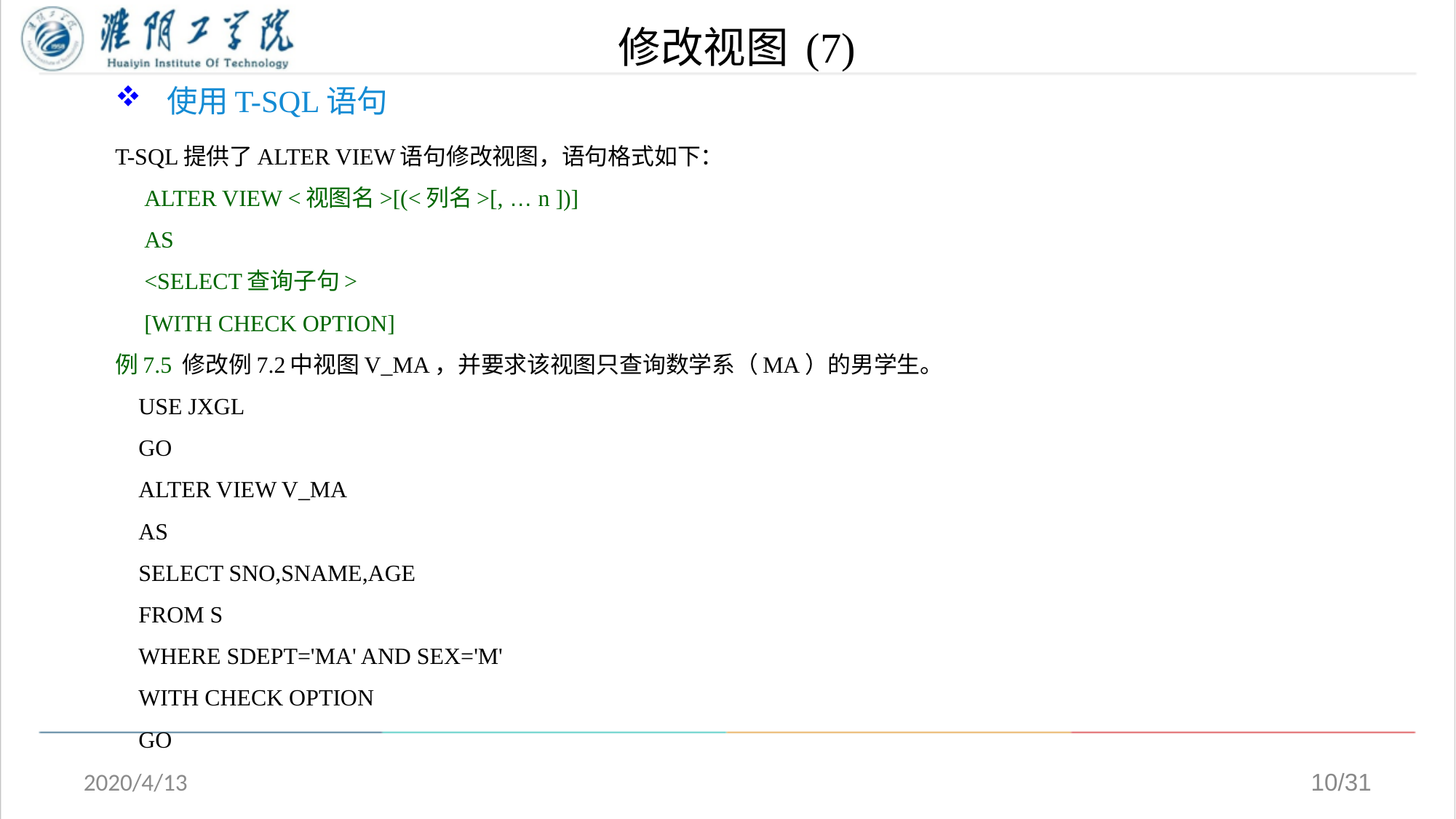

# 修改视图 (7)
使用T-SQL语句
T-SQL提供了ALTER VIEW语句修改视图，语句格式如下：
     ALTER VIEW <视图名>[(<列名>[, … n ])]
     AS
     <SELECT查询子句>
     [WITH CHECK OPTION]
例7.5 修改例7.2中视图V_MA，并要求该视图只查询数学系（MA）的男学生。
    USE JXGL
    GO
    ALTER VIEW V_MA
    AS
    SELECT SNO,SNAME,AGE
    FROM S
    WHERE SDEPT='MA' AND SEX='M'
    WITH CHECK OPTION
    GO
2020/4/13
10/31